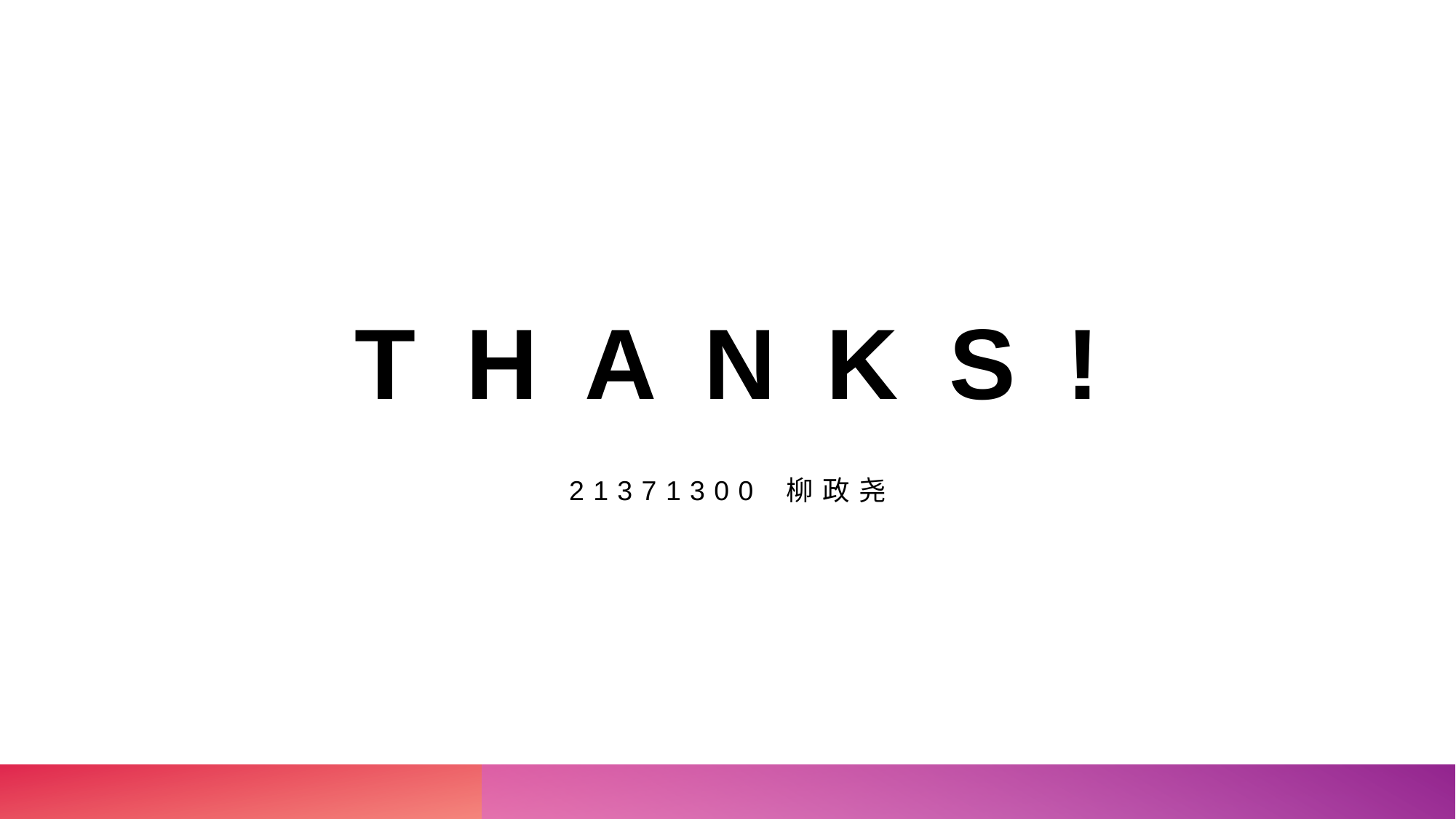

# T h a n k s !
21371300 柳政尧